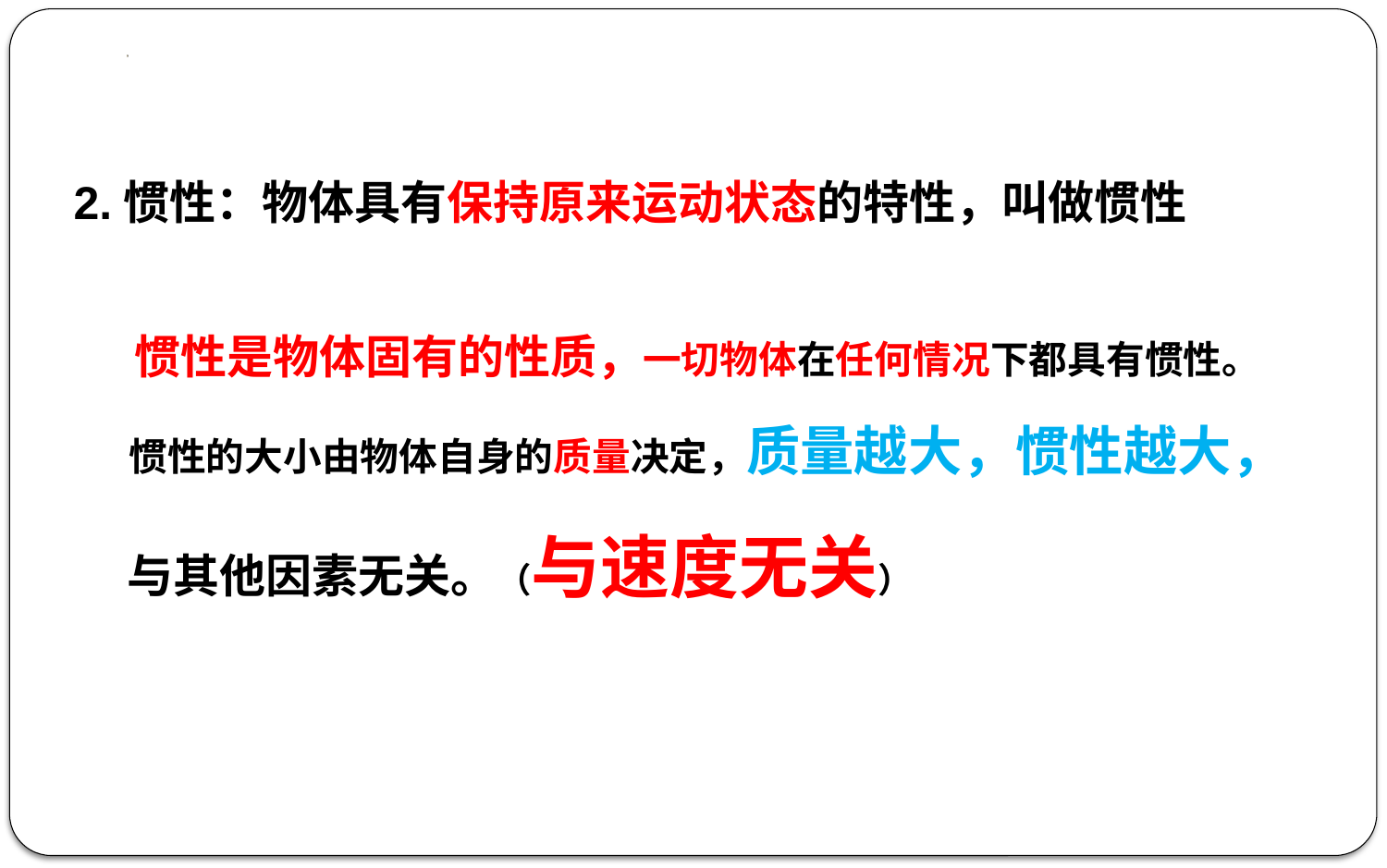

2.惯性：物体具有保持原来运动状态的特性，叫做惯性
   惯性是物体固有的性质，一切物体在任何情况下都具有惯性。
    惯性的大小由物体自身的质量决定，质量越大，惯性越大，
   与其他因素无关。（与速度无关）